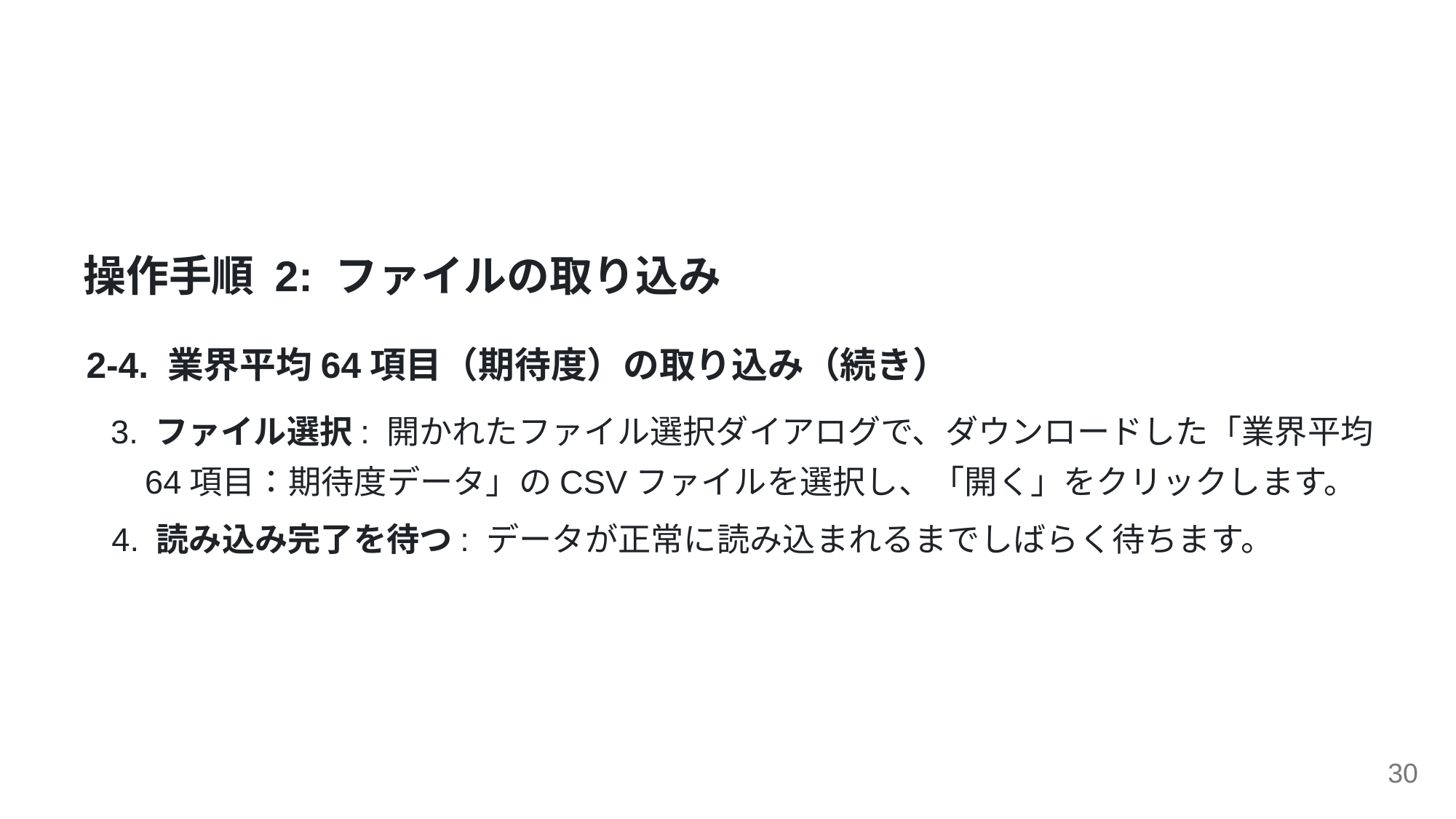

操作⼿順 2: ファイルの取り込み
2-4. 業界平均64項⽬（期待度）の取り込み（続き）
3. ファイル選択: 開かれたファイル選択ダイアログで、ダウンロードした「業界平均
64項⽬：期待度データ」のCSVファイルを選択し、「開く」をクリックします。
4. 読み込み完了を待つ: データが正常に読み込まれるまでしばらく待ちます。
30